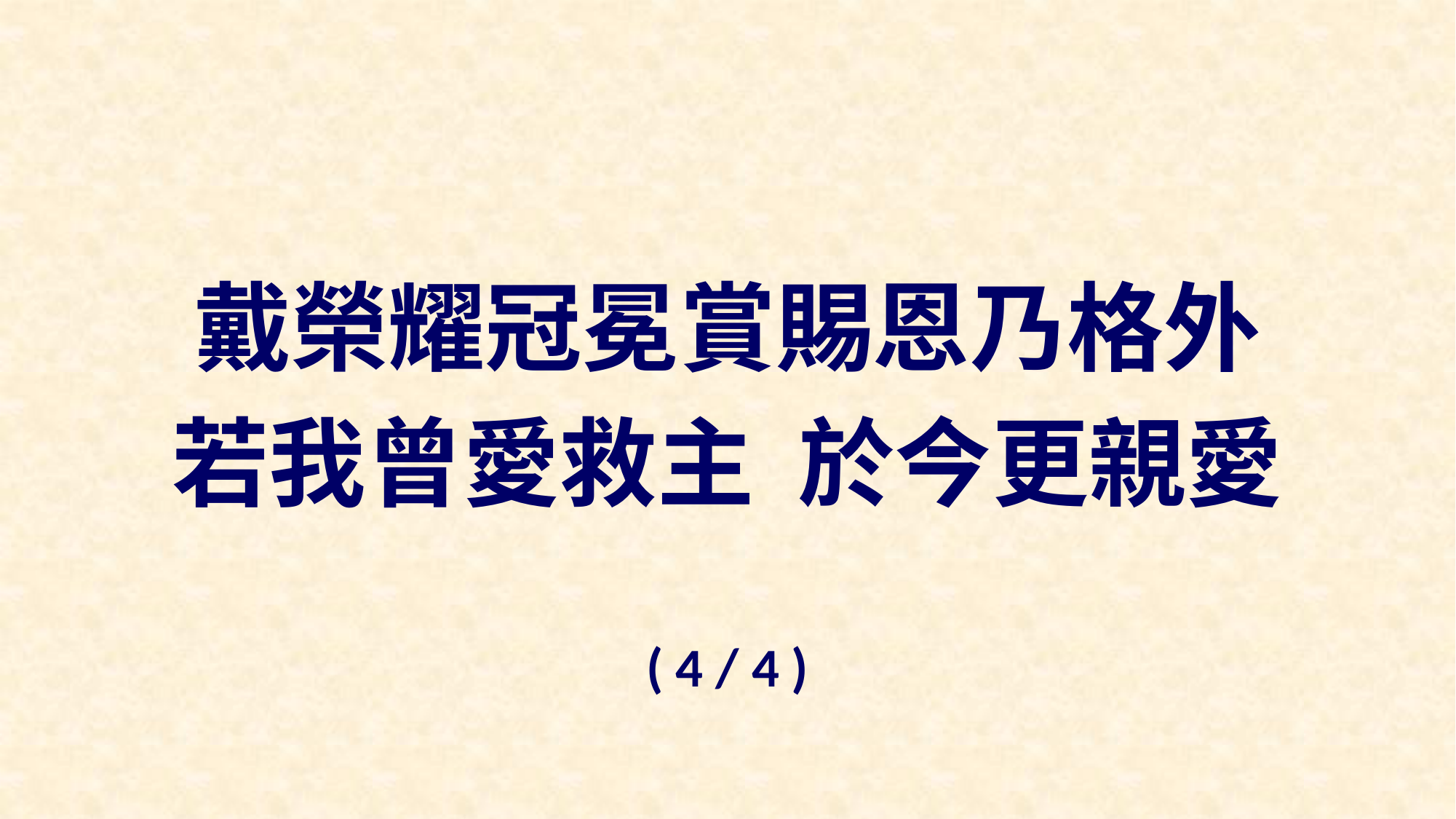

戴榮耀冠冕賞賜恩乃格外
若我曾愛救主  於今更親愛
( 4 / 4 )